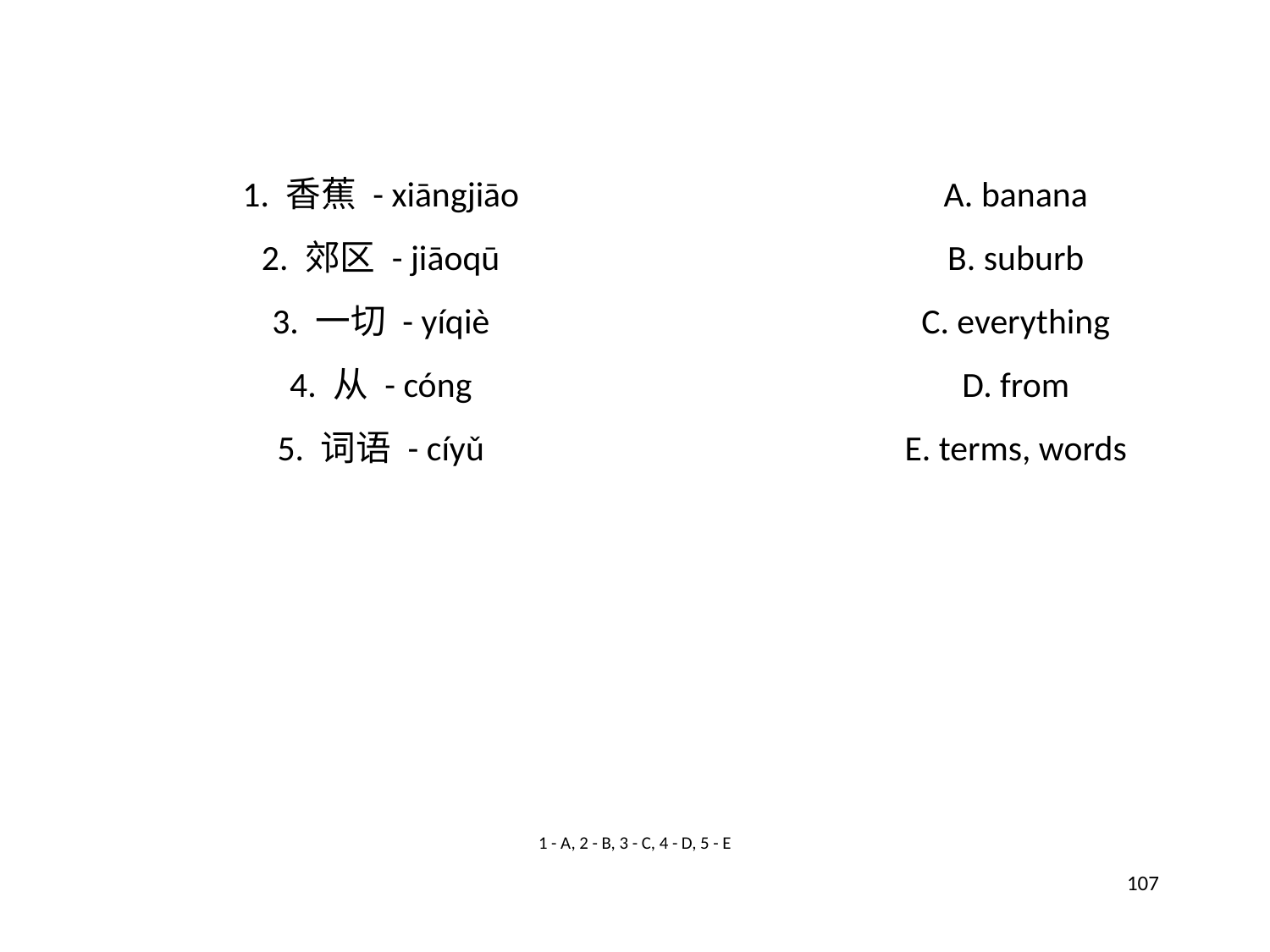

1. 香蕉 - xiāngjiāo

A. banana

2. 郊区 - jiāoqū

B. suburb

3. 一切 - yíqiè

C. everything

4. 从 - cóng

D. from

5. 词语 - cíyǔ

E. terms, words
1 - A, 2 - B, 3 - C, 4 - D, 5 - E

107